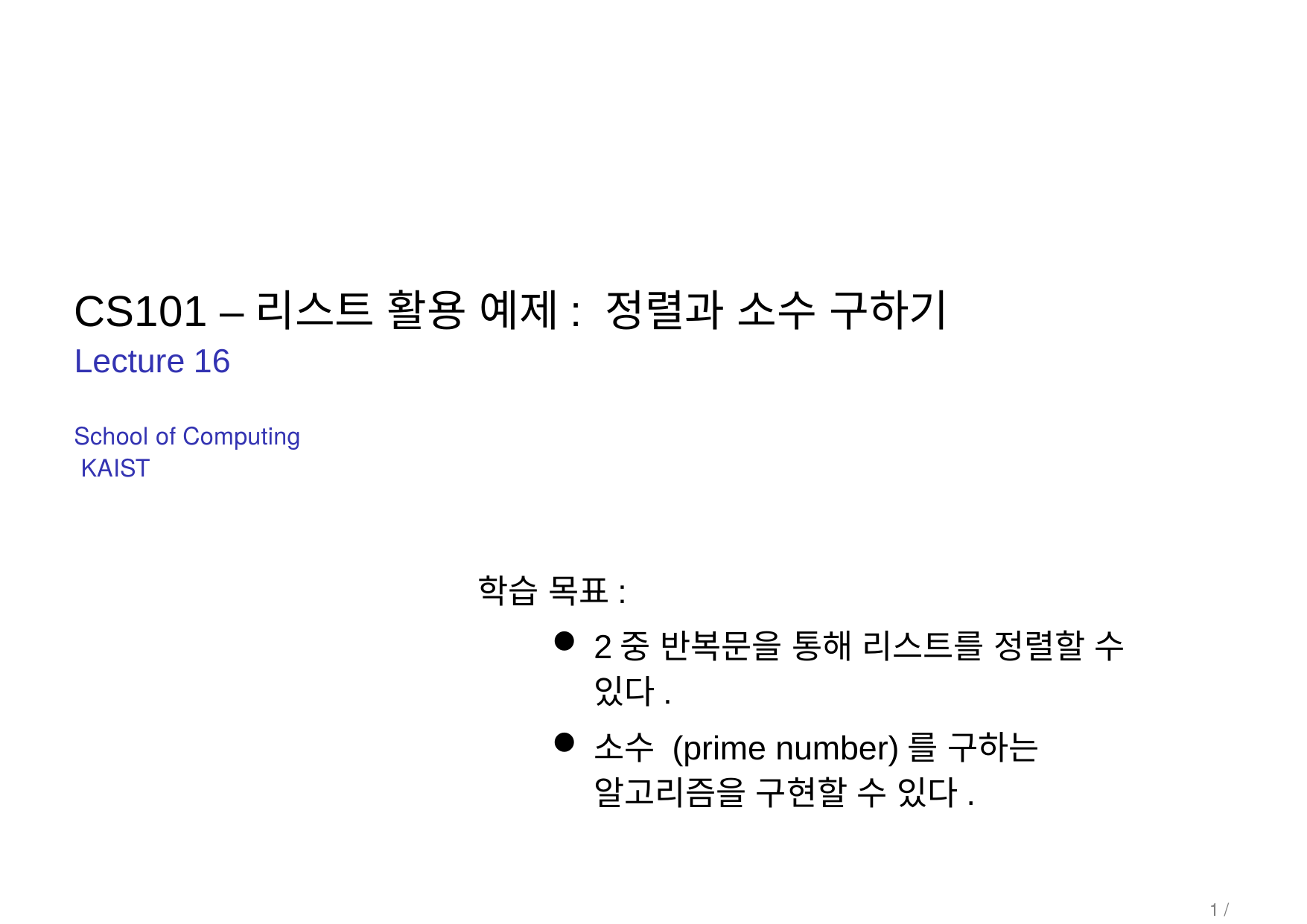

# CS101 –리스트 활용 예제: 정렬과 소수 구하기
Lecture 16
School of Computing  KAIST
학습 목표:
2중 반복문을 통해 리스트를 정렬할 수 있다.
소수 (prime number)를 구하는 알고리즘을 구현할 수 있다.
1 / 22